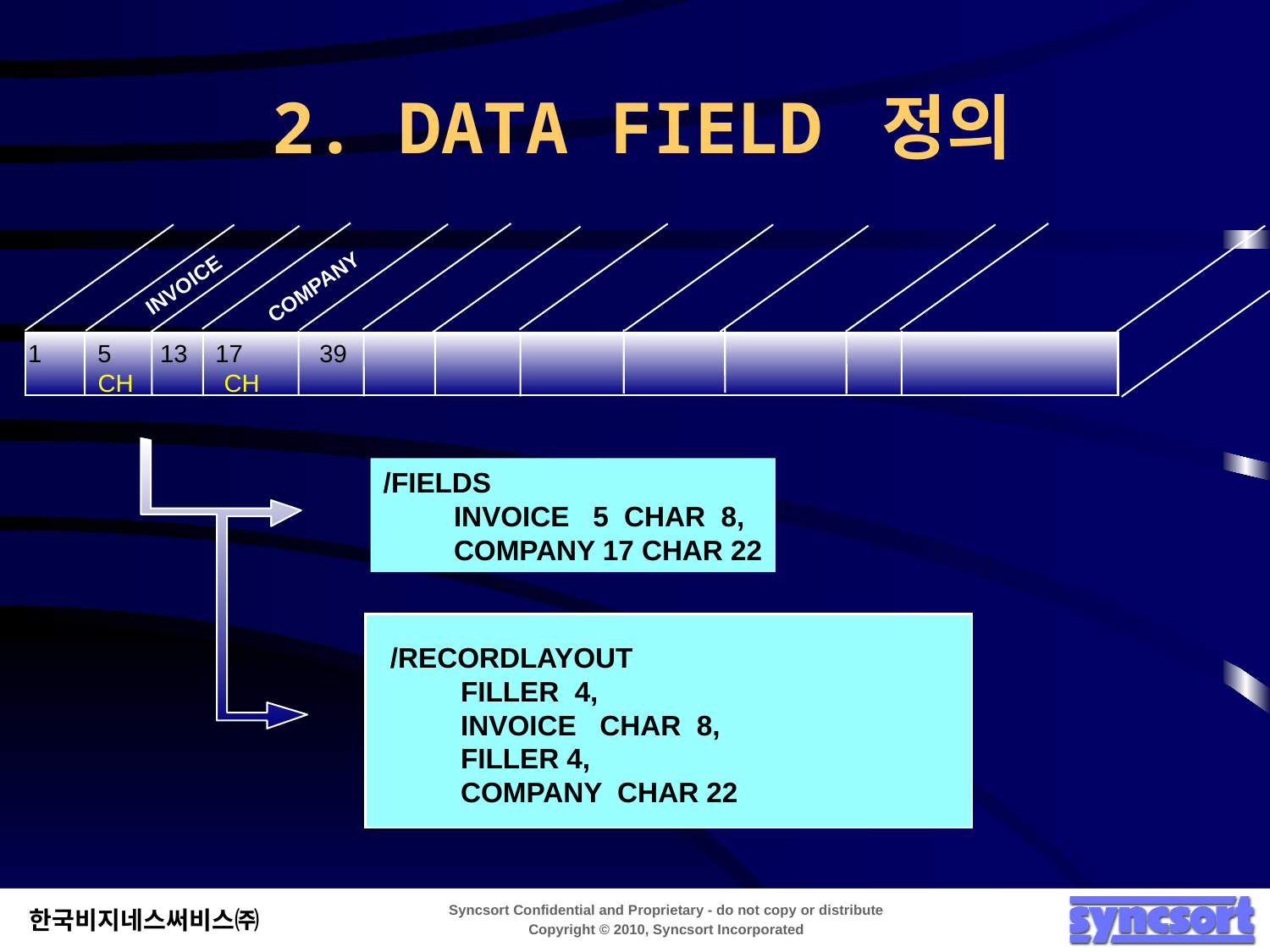

2. DATA FIELD 정의

COMPANY

INVOICE

1        5       13    17           39
          CH             CH

/FIELDS
         INVOICE   5  CHAR  8,
         COMPANY 17 CHAR 22

/RECORDLAYOUT
         FILLER  4,
         INVOICE   CHAR  8,
         FILLER 4,
         COMPANY  CHAR 22